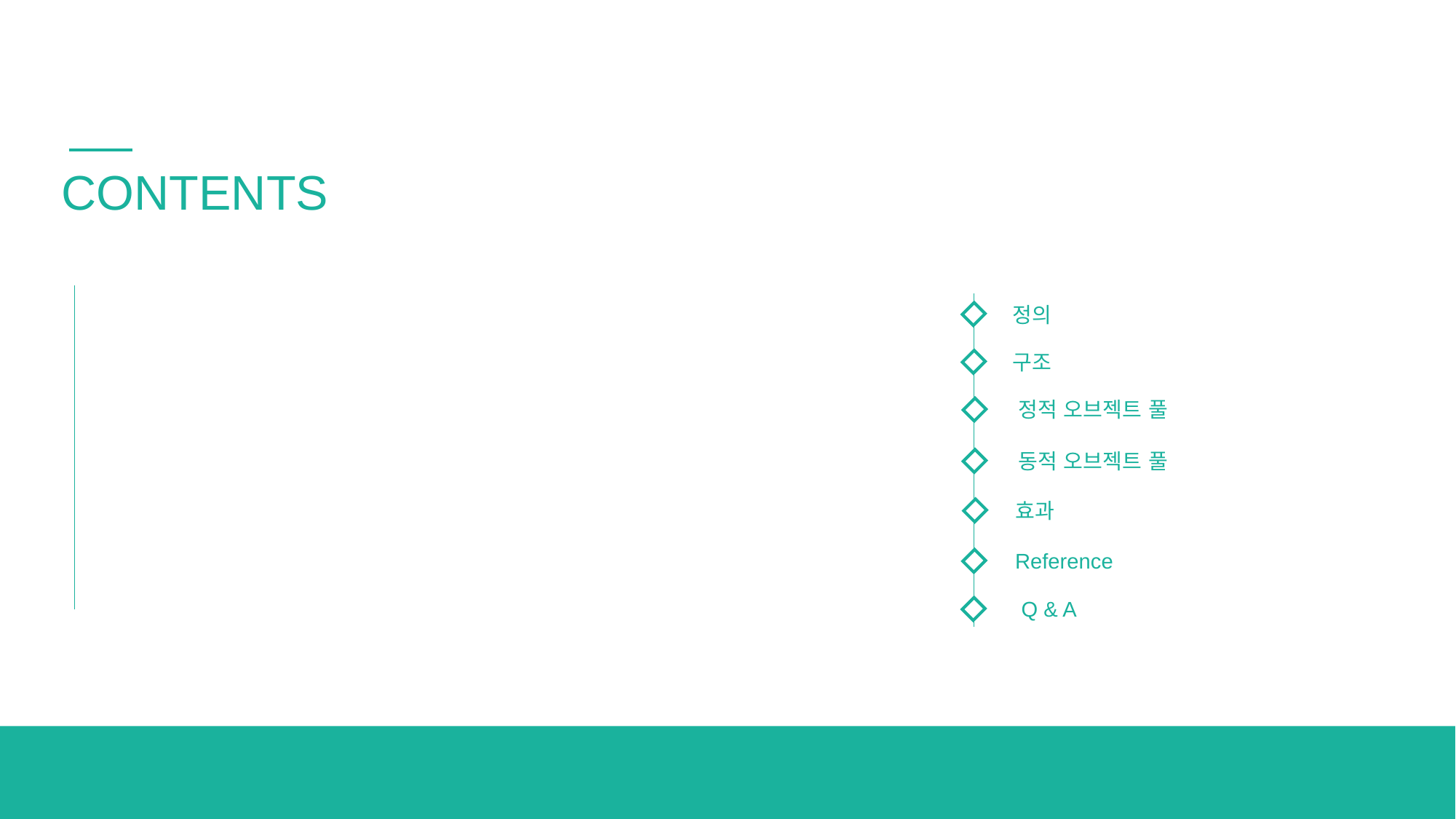

CONTENTS
정의

구조

정적 오브젝트 풀

동적 오브젝트 풀

효과

Reference

Q & A